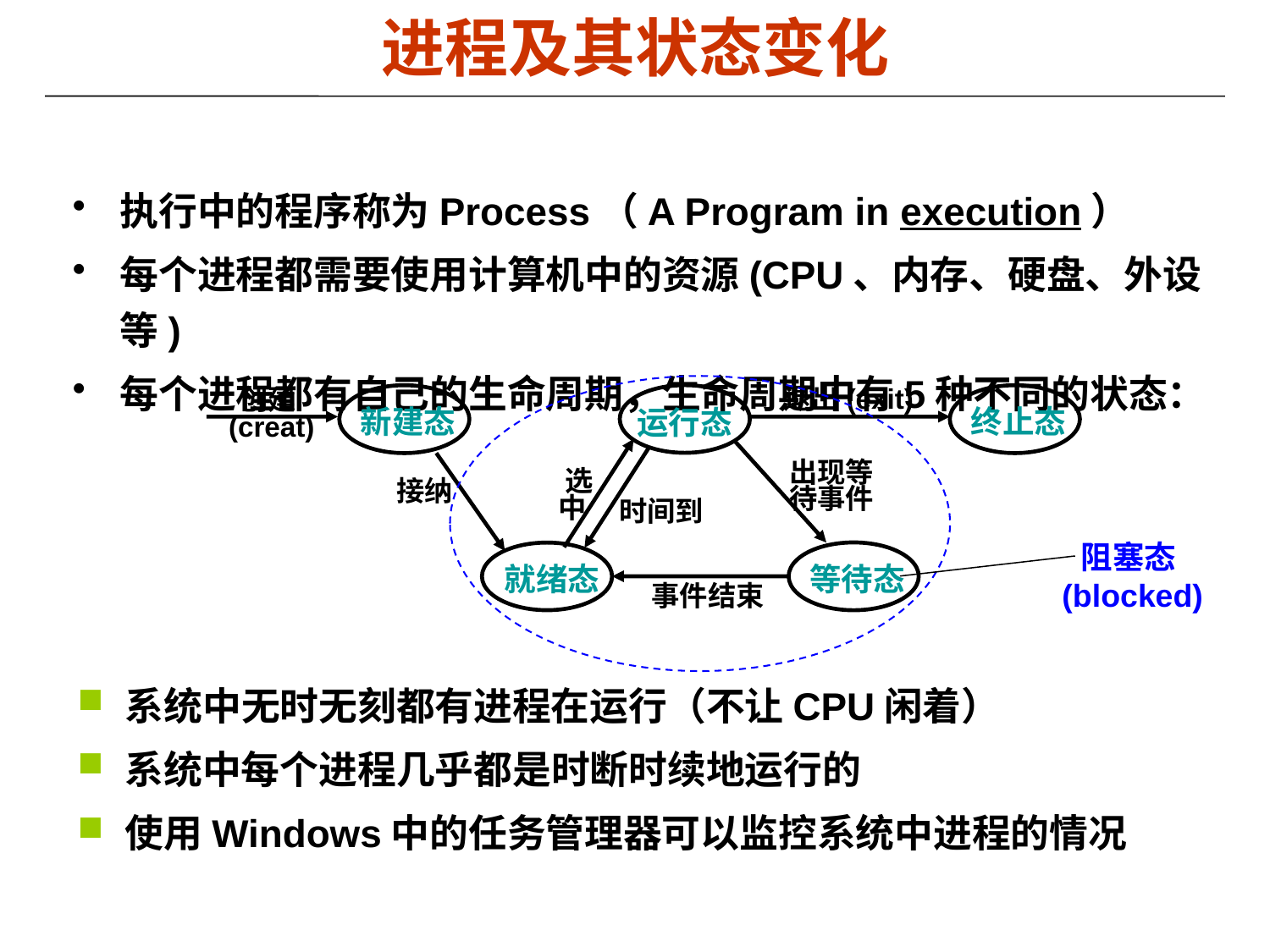

# 进程及其状态变化
执行中的程序称为Process（A Program in execution）
每个进程都需要使用计算机中的资源(CPU、内存、硬盘、外设等)
每个进程都有自己的生命周期，生命周期中有5种不同的状态：

退出(exit)

创建(creat)

新建态

终止态

运行态
出现等待事件

 选中

时间到

接纳
就绪态

等待态

事件结束

阻塞态(blocked)

系统中无时无刻都有进程在运行（不让CPU闲着）
系统中每个进程几乎都是时断时续地运行的
使用Windows中的任务管理器可以监控系统中进程的情况